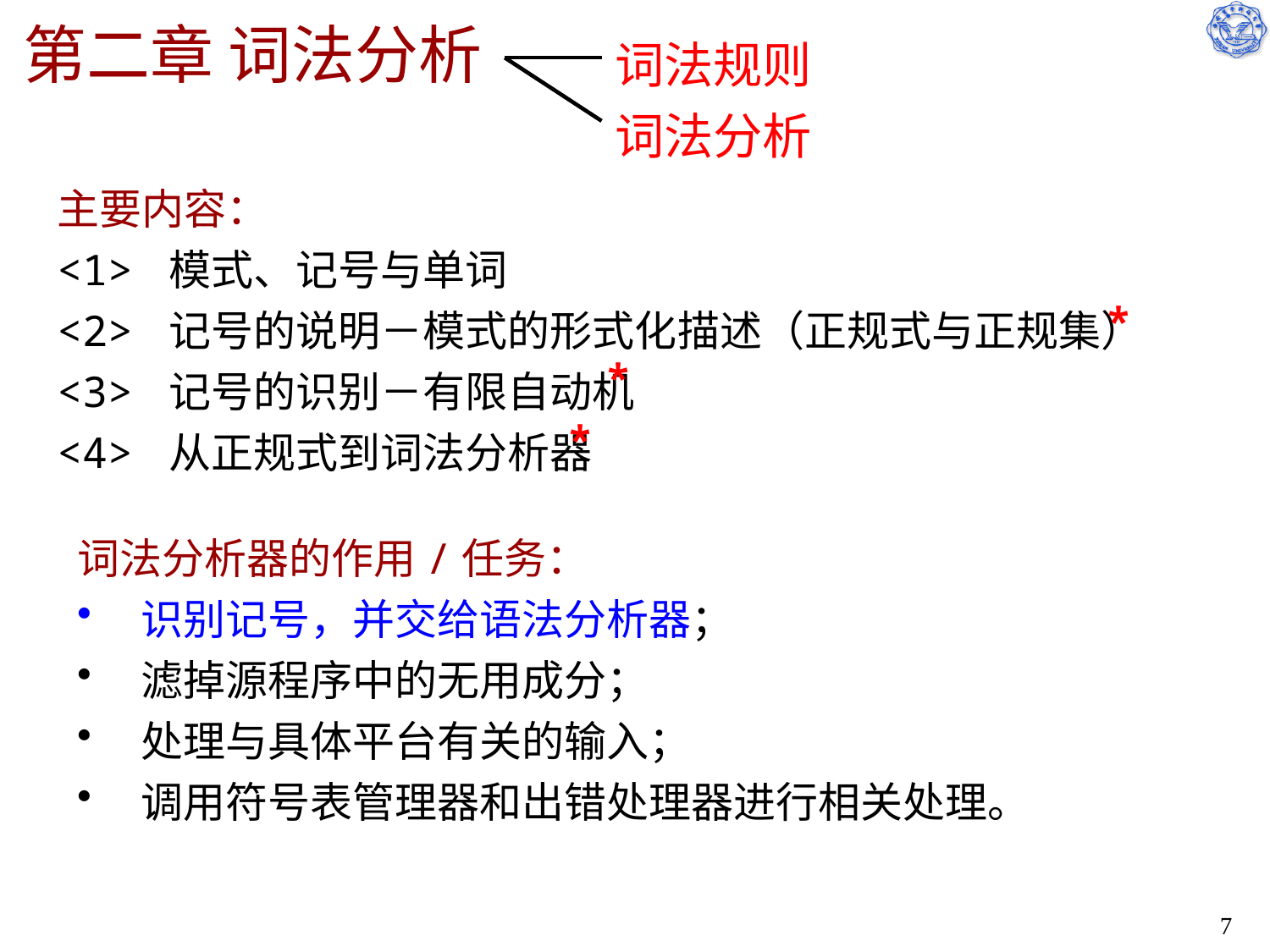

# 第二章 词法分析
词法规则
词法分析
主要内容：
<1> 模式、记号与单词
<2> 记号的说明－模式的形式化描述（正规式与正规集）
<3> 记号的识别－有限自动机
<4> 从正规式到词法分析器
*
*
*
词法分析器的作用/任务：
识别记号，并交给语法分析器；
滤掉源程序中的无用成分；
处理与具体平台有关的输入；
调用符号表管理器和出错处理器进行相关处理。
7